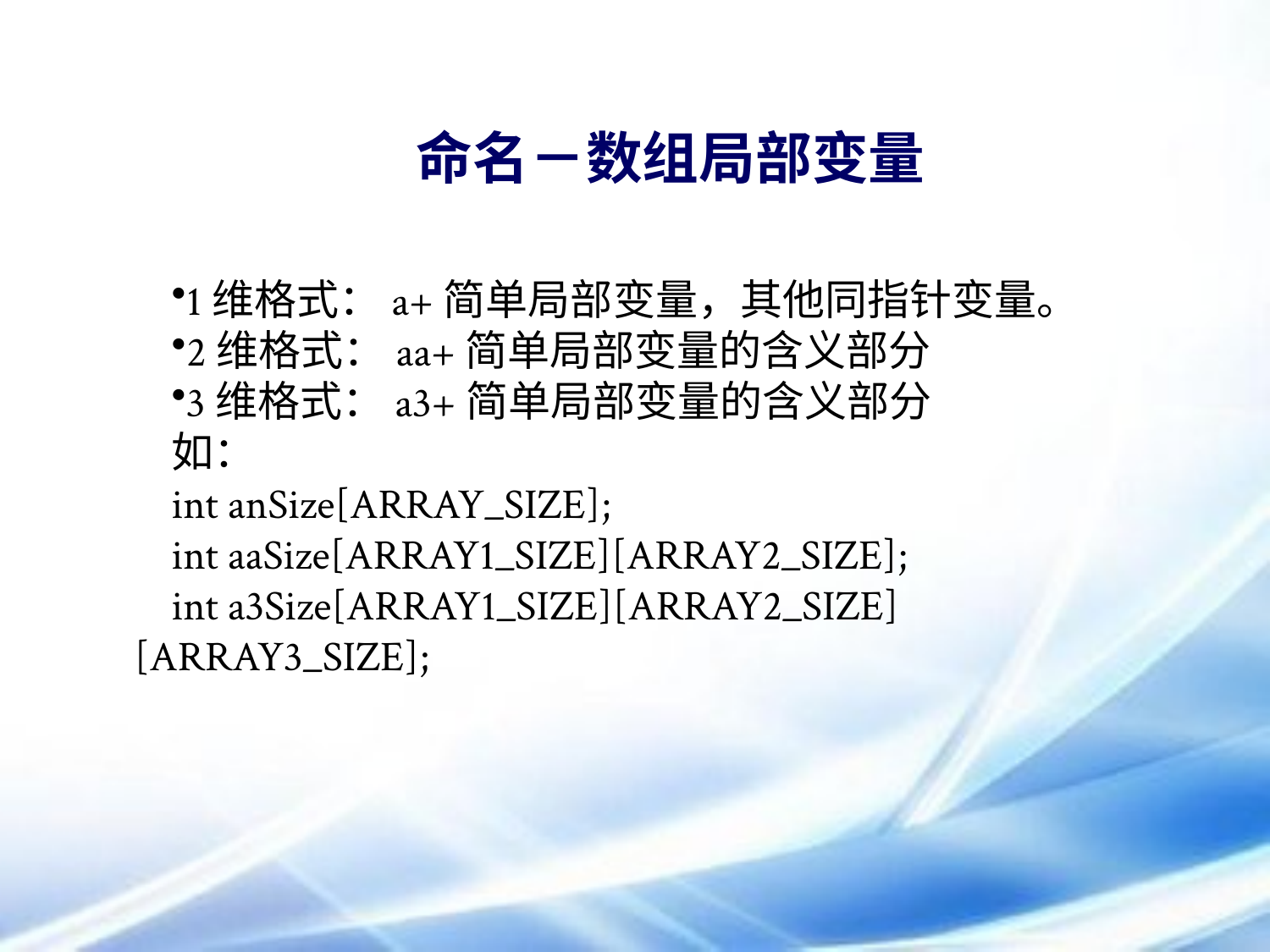

# 命名－数组局部变量
1维格式：a+简单局部变量，其他同指针变量。
2维格式：aa+简单局部变量的含义部分
3维格式：a3+简单局部变量的含义部分
如：
int anSize[ARRAY_SIZE];
int aaSize[ARRAY1_SIZE][ARRAY2_SIZE];
int a3Size[ARRAY1_SIZE][ARRAY2_SIZE][ARRAY3_SIZE];